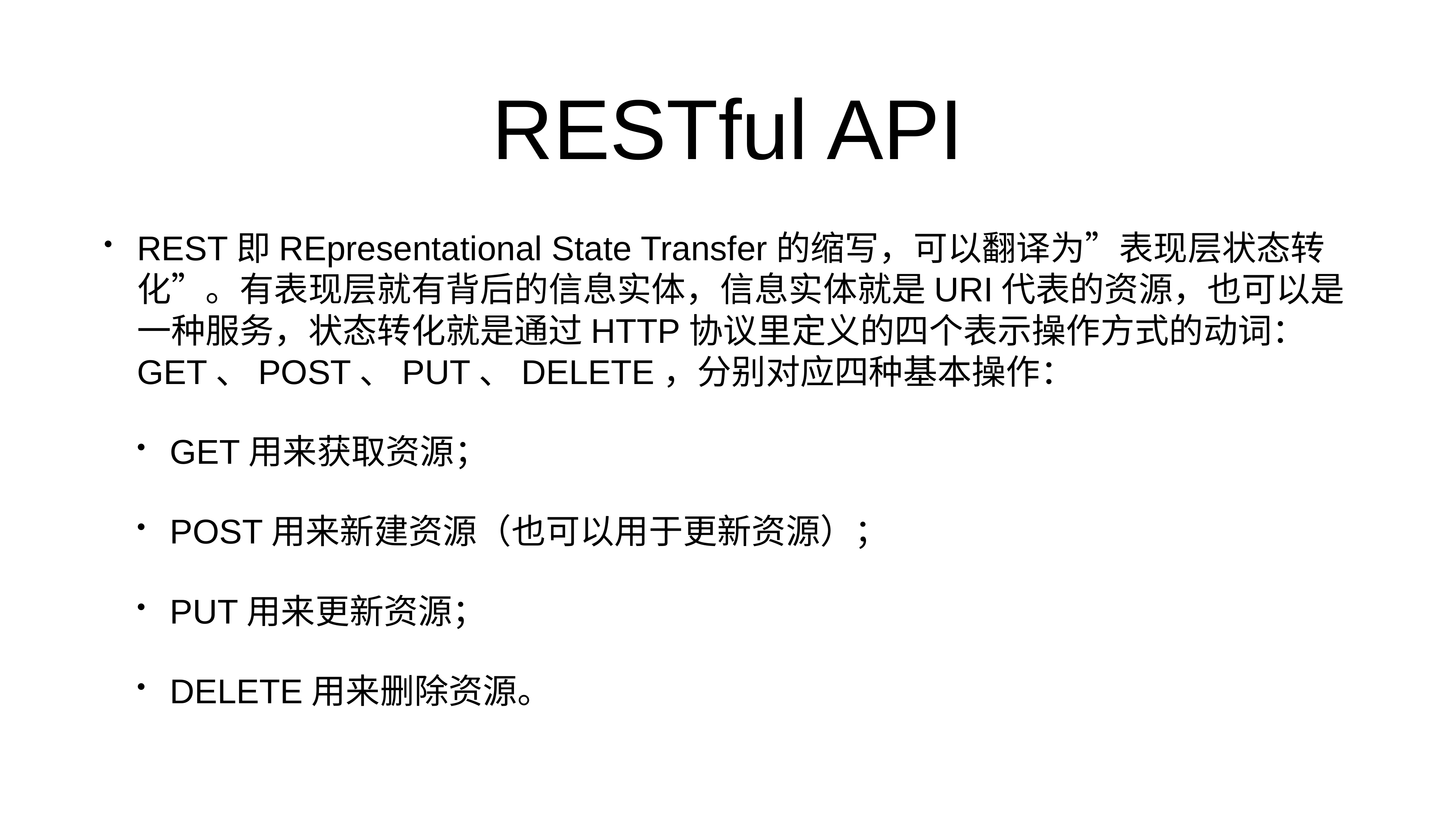

# RESTful API
REST即REpresentational State Transfer的缩写，可以翻译为”表现层状态转化”。有表现层就有背后的信息实体，信息实体就是URI代表的资源，也可以是一种服务，状态转化就是通过HTTP协议里定义的四个表示操作方式的动词：GET、POST、PUT、DELETE，分别对应四种基本操作：
GET用来获取资源；
POST用来新建资源（也可以用于更新资源）；
PUT用来更新资源；
DELETE用来删除资源。